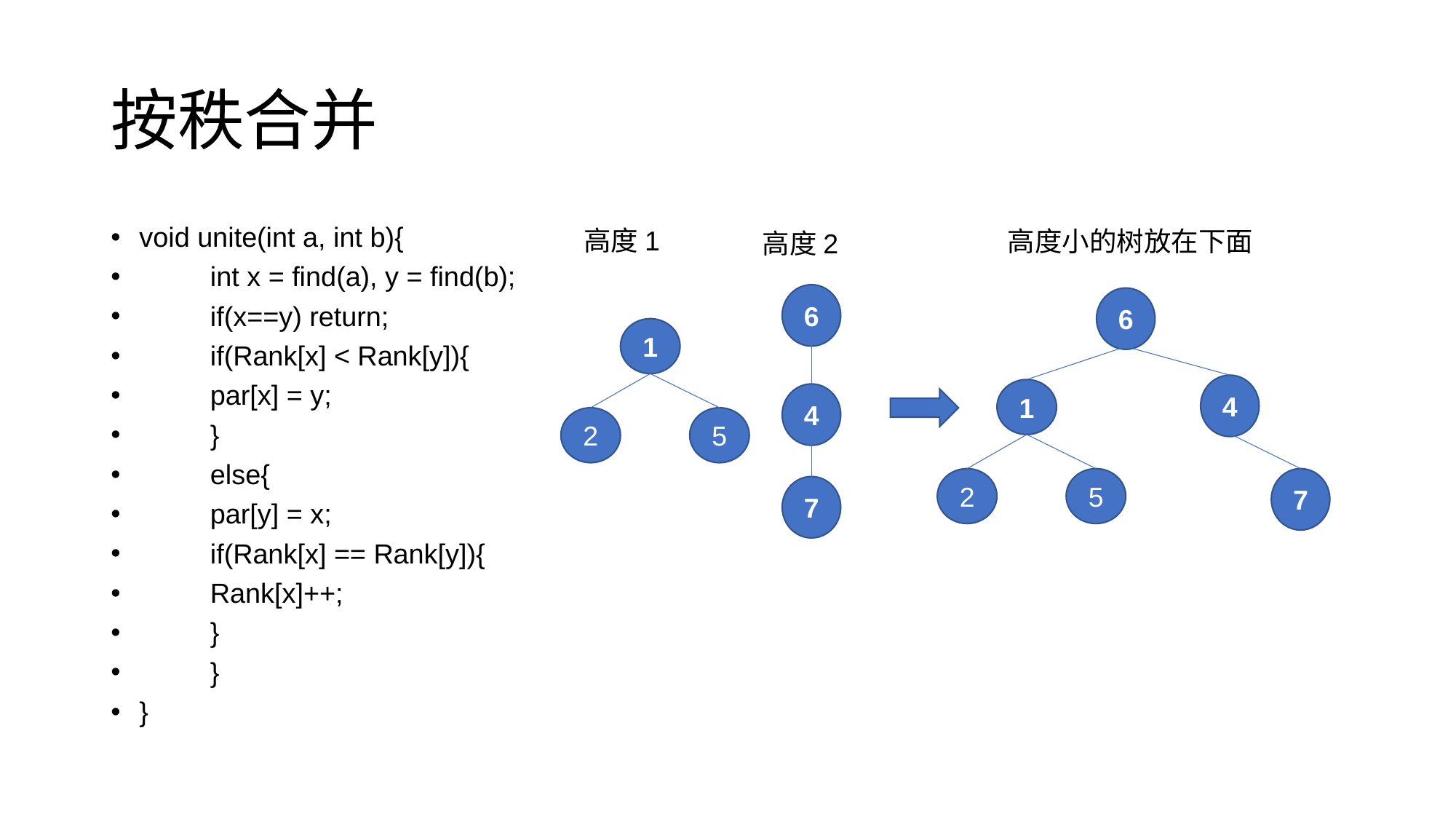

# 按秩合并
void unite(int a, int b){
	int x = find(a), y = find(b);
	if(x==y) return;
	if(Rank[x] < Rank[y]){
		par[x] = y;
	}
	else{
		par[y] = x;
		if(Rank[x] == Rank[y]){
			Rank[x]++;
		}
	}
}
高度1
高度小的树放在下面
高度2
6
6
1
4
1
4

2
5
2
5
7
7